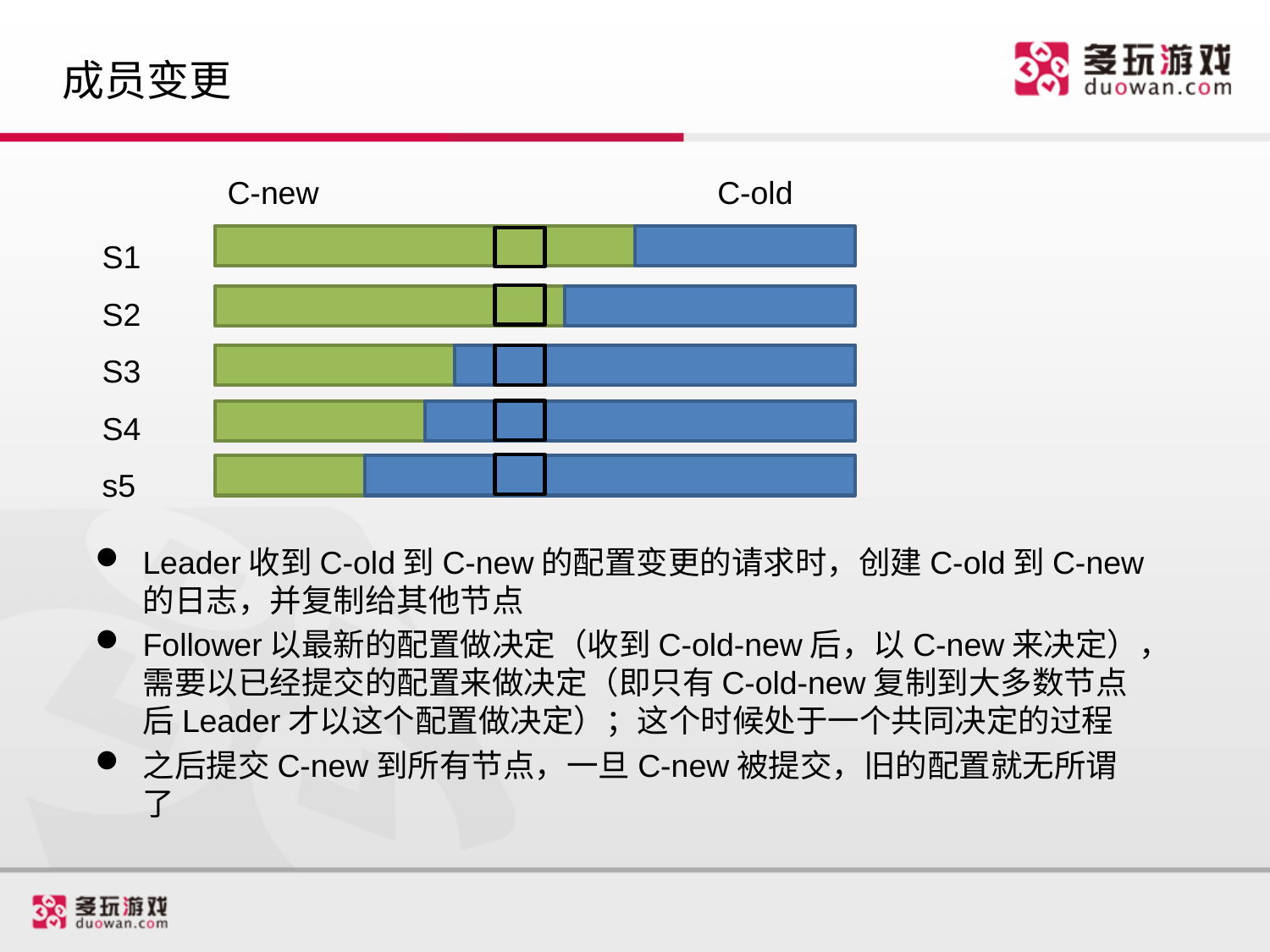

# 成员变更
C-new
C-old
S1
S2
S3
S4
s5

Leader收到C-old到C-new的配置变更的请求时，创建C-old到C-new的日志，并复制给其他节点
Follower以最新的配置做决定（收到C-old-new后，以C-new来决定），需要以已经提交的配置来做决定（即只有C-old-new复制到大多数节点后Leader才以这个配置做决定）；这个时候处于一个共同决定的过程
之后提交C-new到所有节点，一旦C-new被提交，旧的配置就无所谓了